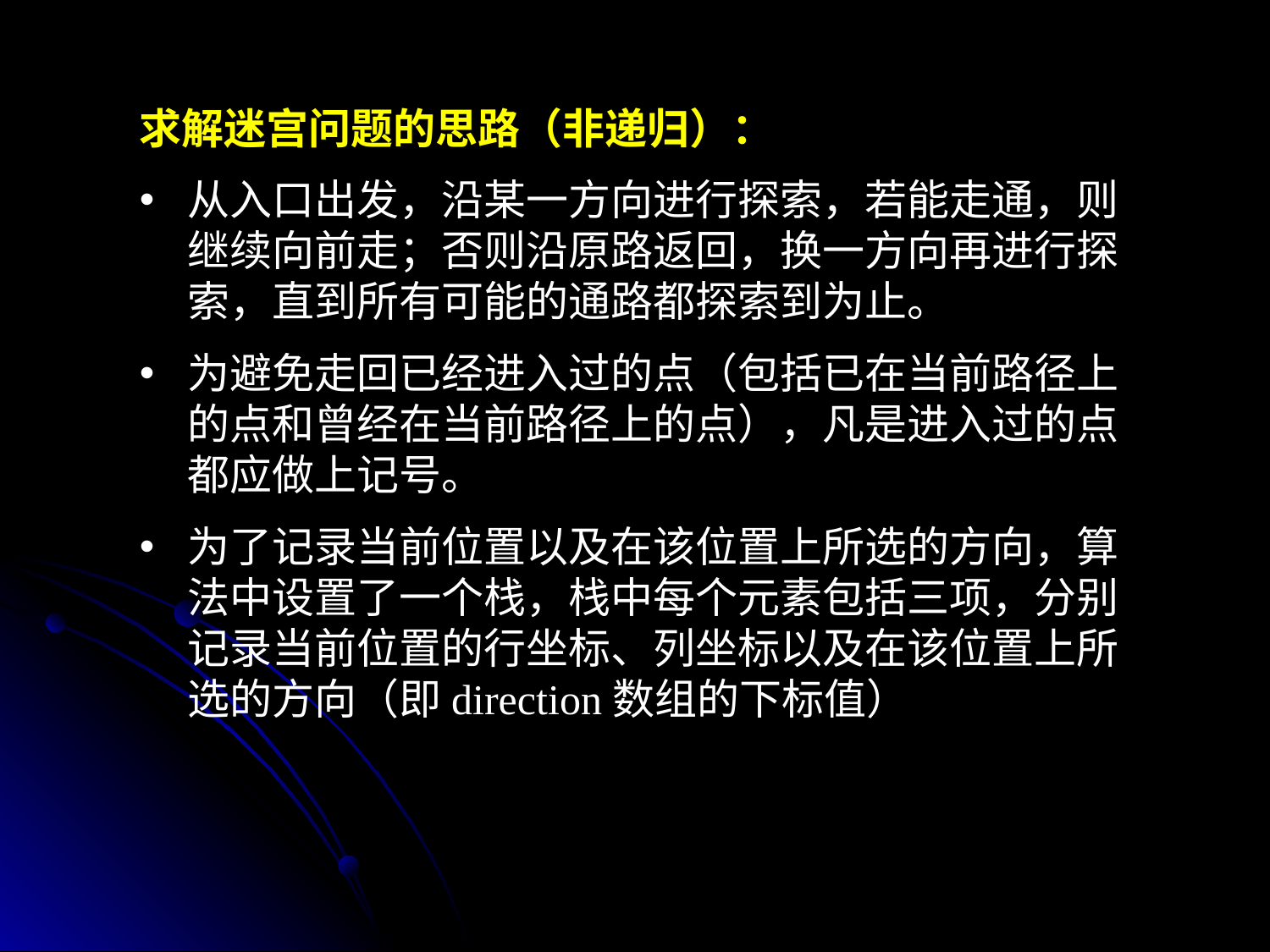

求解迷宫问题的思路（非递归）：
从入口出发，沿某一方向进行探索，若能走通，则继续向前走；否则沿原路返回，换一方向再进行探索，直到所有可能的通路都探索到为止。
为避免走回已经进入过的点（包括已在当前路径上的点和曾经在当前路径上的点），凡是进入过的点都应做上记号。
为了记录当前位置以及在该位置上所选的方向，算法中设置了一个栈，栈中每个元素包括三项，分别记录当前位置的行坐标、列坐标以及在该位置上所选的方向（即direction数组的下标值）